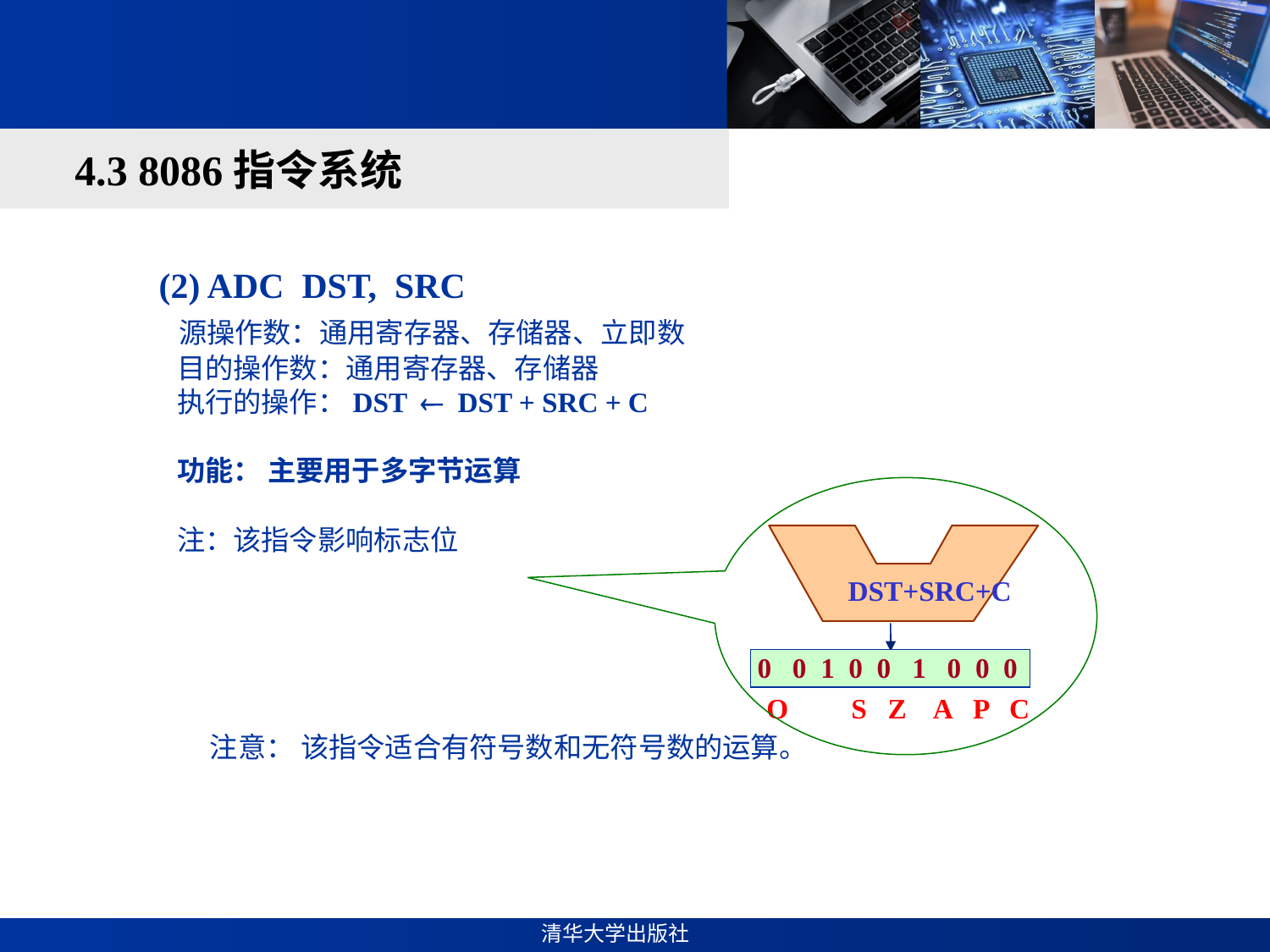

#
4.3 8086指令系统

   (2) ADC  DST,  SRC
      源操作数：通用寄存器、存储器、立即数
      目的操作数：通用寄存器、存储器
      执行的操作：DST  ←  DST + SRC + C

      功能： 主要用于多字节运算

      注：该指令影响标志位

          注意： 该指令适合有符号数和无符号数的运算。

    DST+SRC+C

0   0  1  0  0   1   0  0  0

     O         S   Z    A   P   C